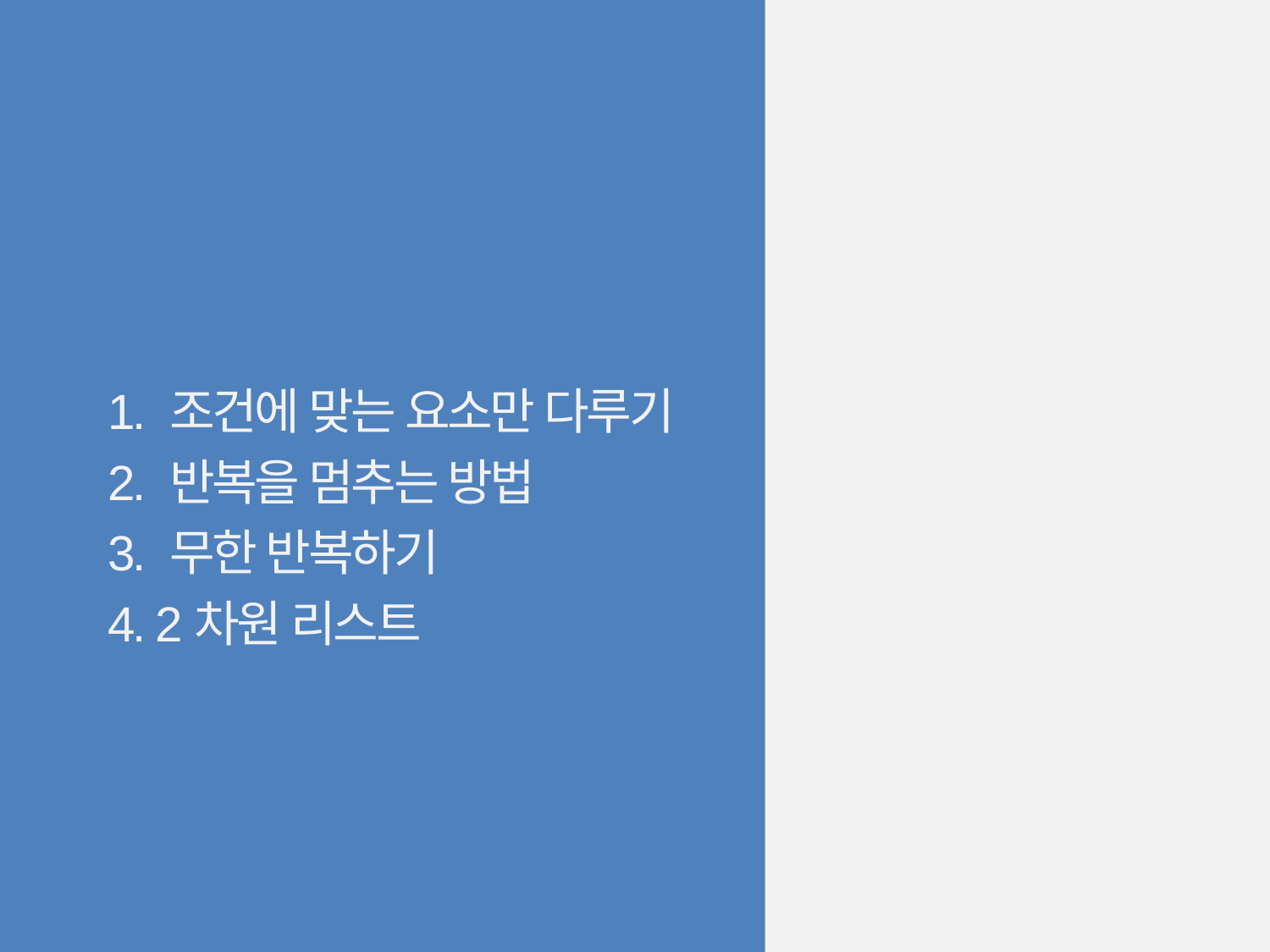

# 목차 1. 조건에 맞는 요소만 다루기 2. 반복을 멈추는 방법 3. 무한 반복하기 4. 2차원 리스트